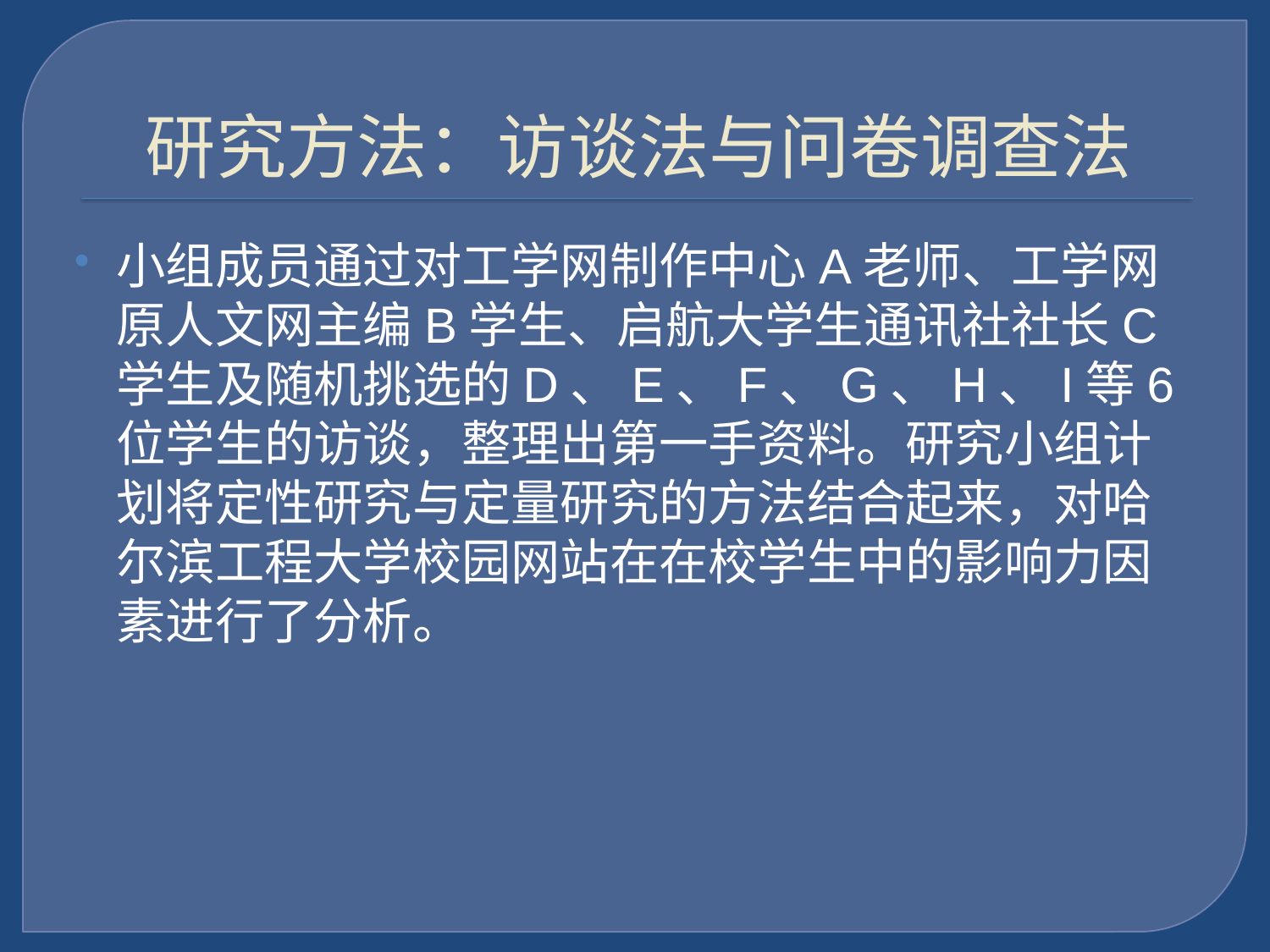

# 研究方法：访谈法与问卷调查法
小组成员通过对工学网制作中心A老师、工学网原人文网主编B学生、启航大学生通讯社社长C学生及随机挑选的D、E、F、G、H、I等6位学生的访谈，整理出第一手资料。研究小组计划将定性研究与定量研究的方法结合起来，对哈尔滨工程大学校园网站在在校学生中的影响力因素进行了分析。